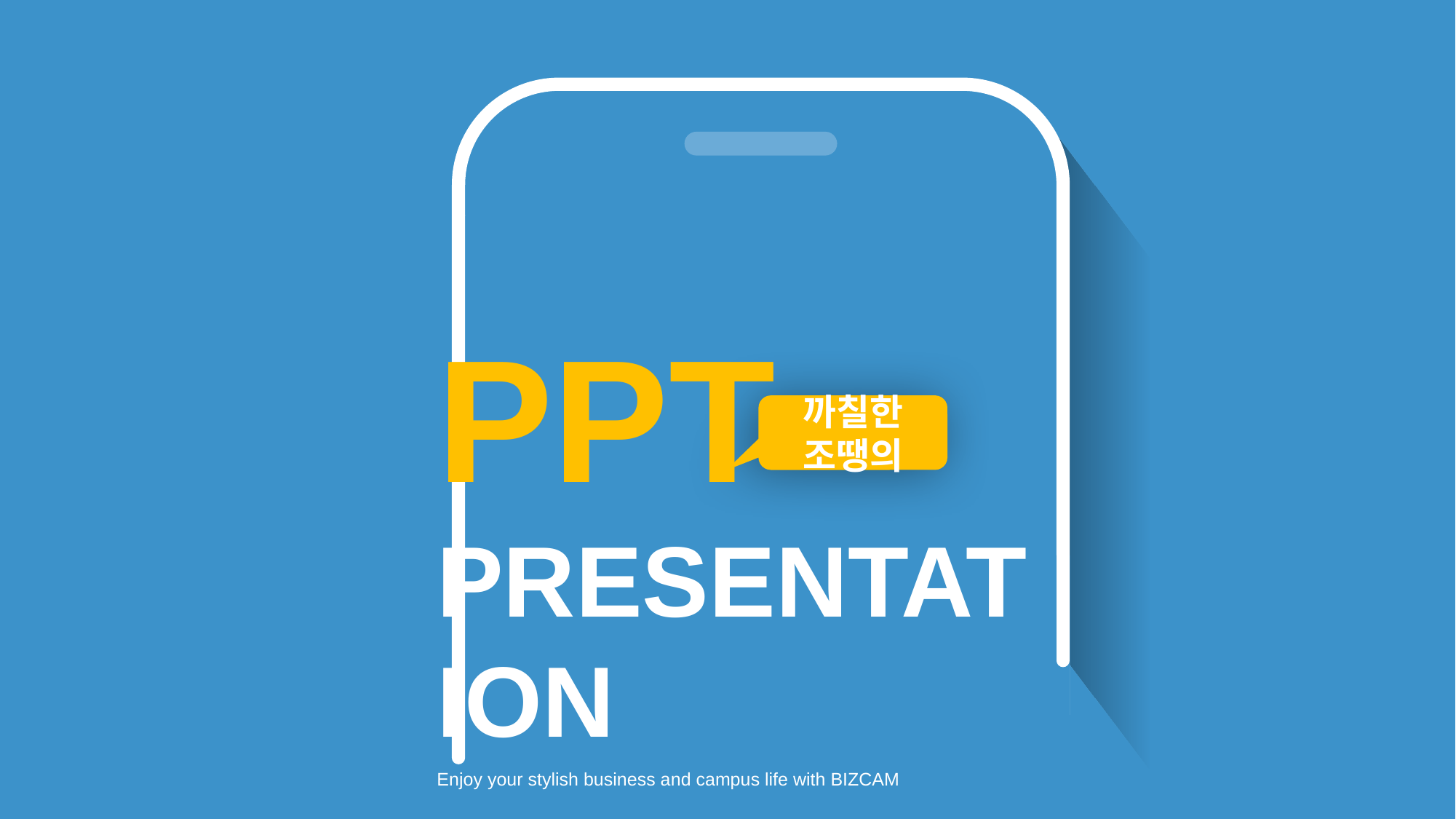

까칠한 조땡의

PPT PRESENTATION
Enjoy your stylish business and campus life with BIZCAM